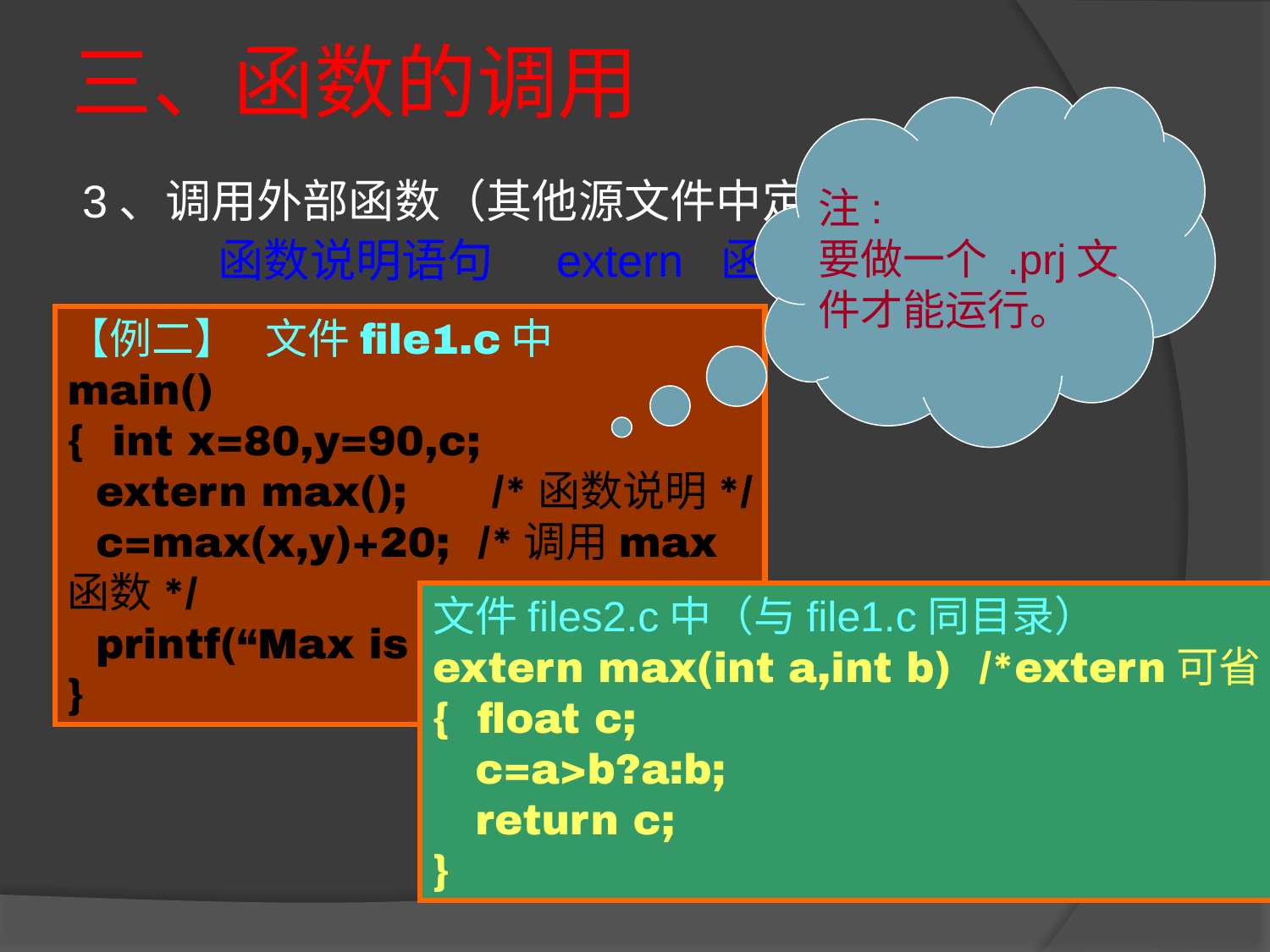

# 三、函数的调用
注:
要做一个 .prj文件才能运行。
3、调用外部函数（其他源文件中定义的函数）时
            函数说明语句     extern  函数名()；

【例二】   文件file1.c中
main()
{  int x=80,y=90,c;
  extern max();      /*函数说明*/
  c=max(x,y)+20;  /*调用max函数*/
  printf(“Max is %d\n”,c);
}
文件files2.c中（与file1.c同目录）
extern max(int a,int b)  /*extern可省*/
{  float c;
   c=a>b?a:b;
   return c;
}